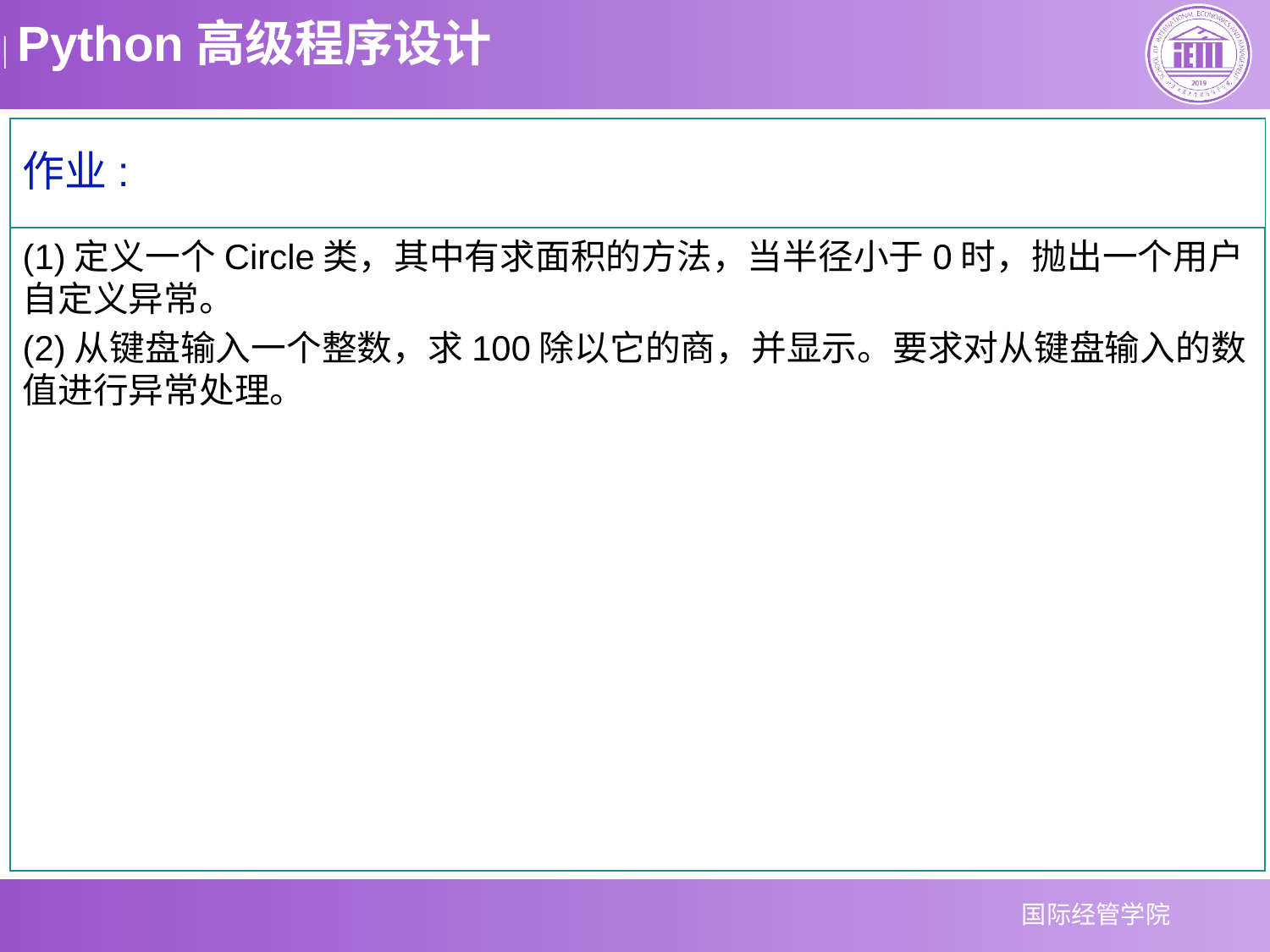

作业:
(1)定义一个Circle类，其中有求面积的方法，当半径小于0时，抛出一个用户自定义异常。
(2)从键盘输入一个整数，求100除以它的商，并显示。要求对从键盘输入的数值进行异常处理。